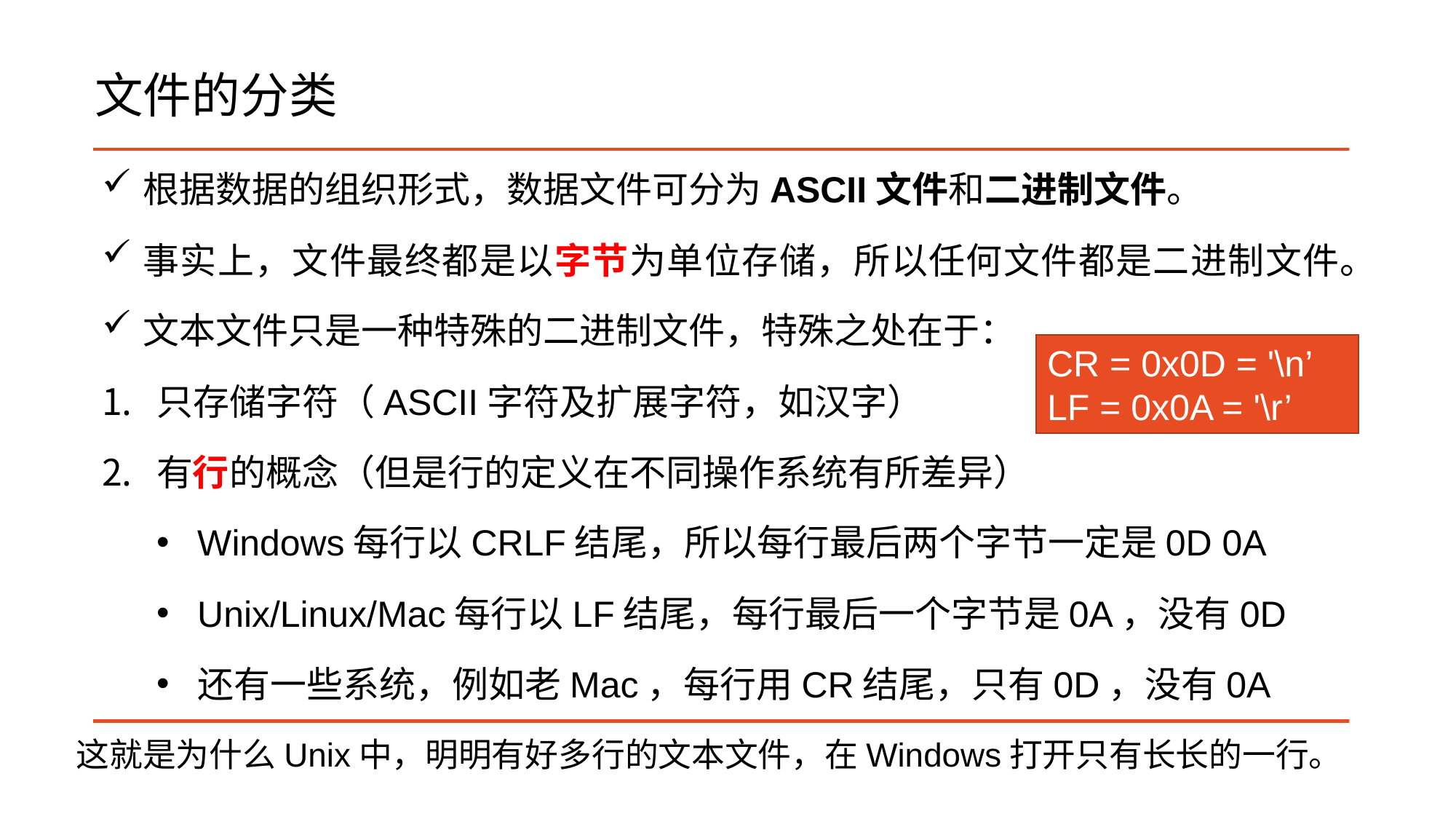

# 文件的分类
根据数据的组织形式，数据文件可分为ASCII文件和二进制文件。
事实上，文件最终都是以字节为单位存储，所以任何文件都是二进制文件。
文本文件只是一种特殊的二进制文件，特殊之处在于：
只存储字符（ASCII字符及扩展字符，如汉字）
有行的概念（但是行的定义在不同操作系统有所差异）
Windows每行以CRLF结尾，所以每行最后两个字节一定是0D 0A
Unix/Linux/Mac每行以LF结尾，每行最后一个字节是0A，没有0D
还有一些系统，例如老Mac，每行用CR结尾，只有0D，没有0A
CR = 0x0D = '\n’
LF = 0x0A = '\r’
这就是为什么Unix中，明明有好多行的文本文件，在Windows打开只有长长的一行。